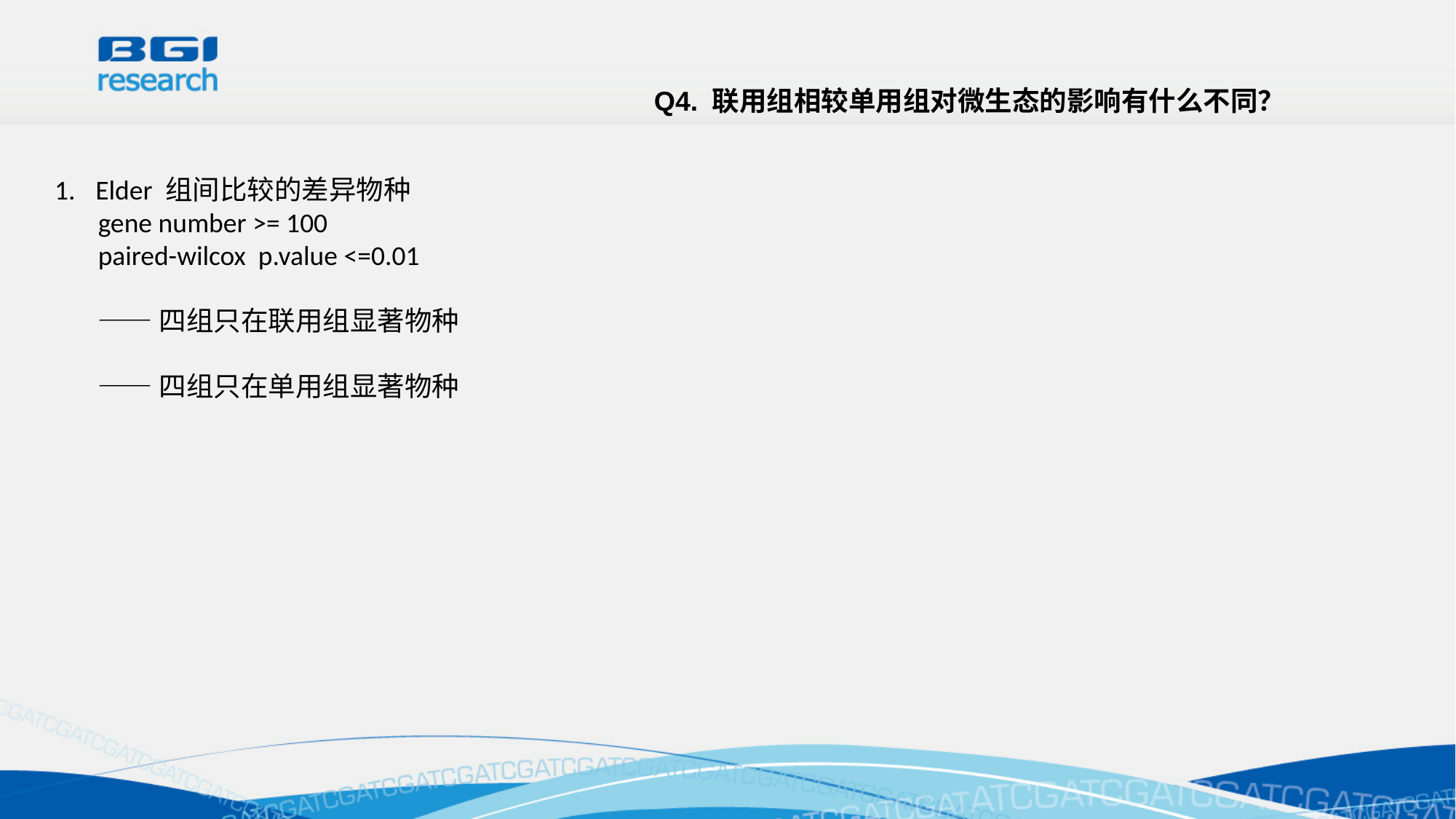

Q4. 联用组相较单用组对微生态的影响有什么不同？
Elder 组间比较的差异物种
       gene number >= 100
       paired-wilcox  p.value <=0.01

       ——四组只在联用组显著物种

       ——四组只在单用组显著物种